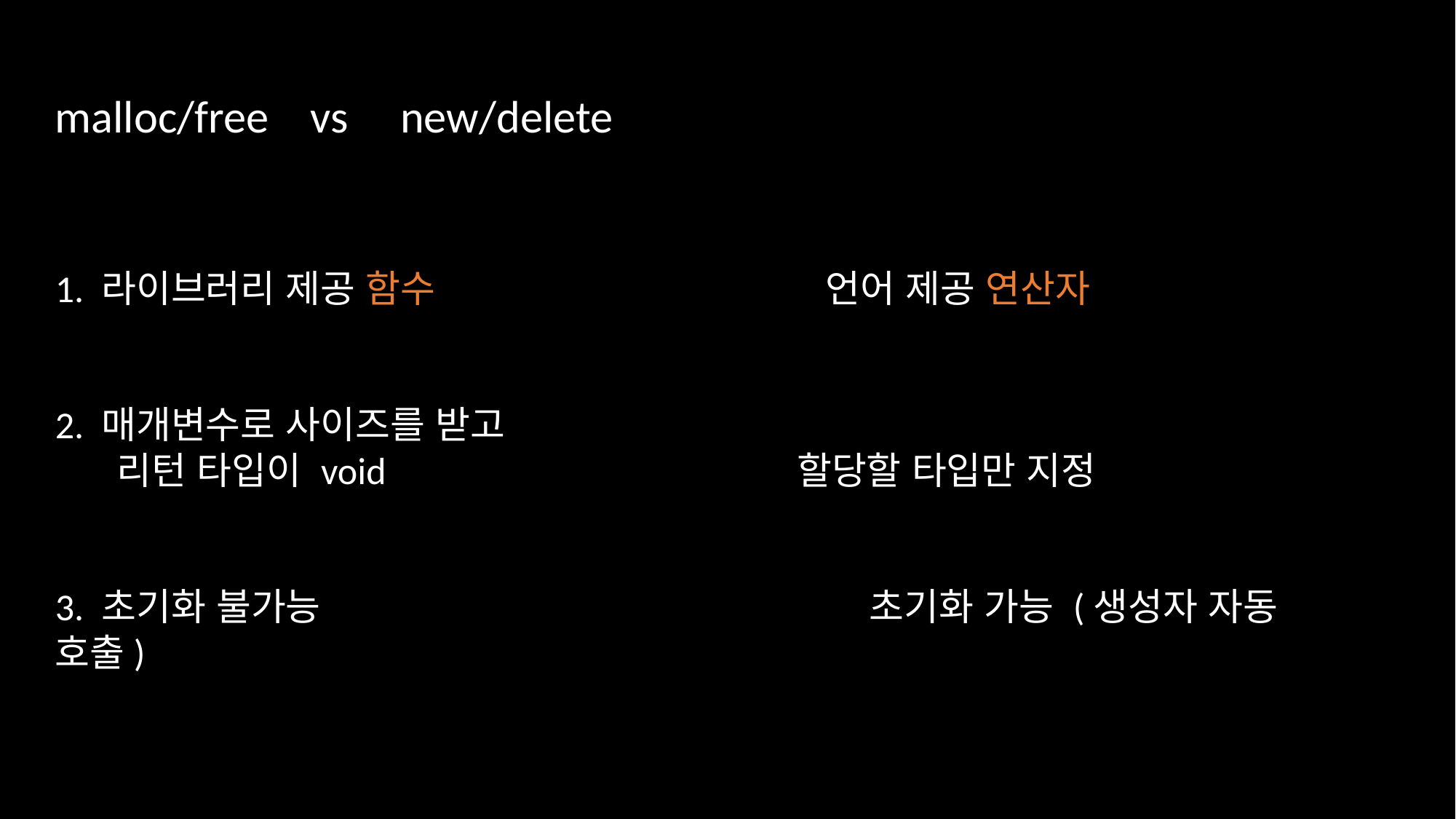

malloc/free    vs     new/delete
1. 라이브러리 제공 함수                                     언어 제공 연산자

2. 매개변수로 사이즈를 받고
     리턴 타입이 void                                               할당할 타입만 지정

3. 초기화 불가능                                                    초기화 가능 (생성자 자동 호출)